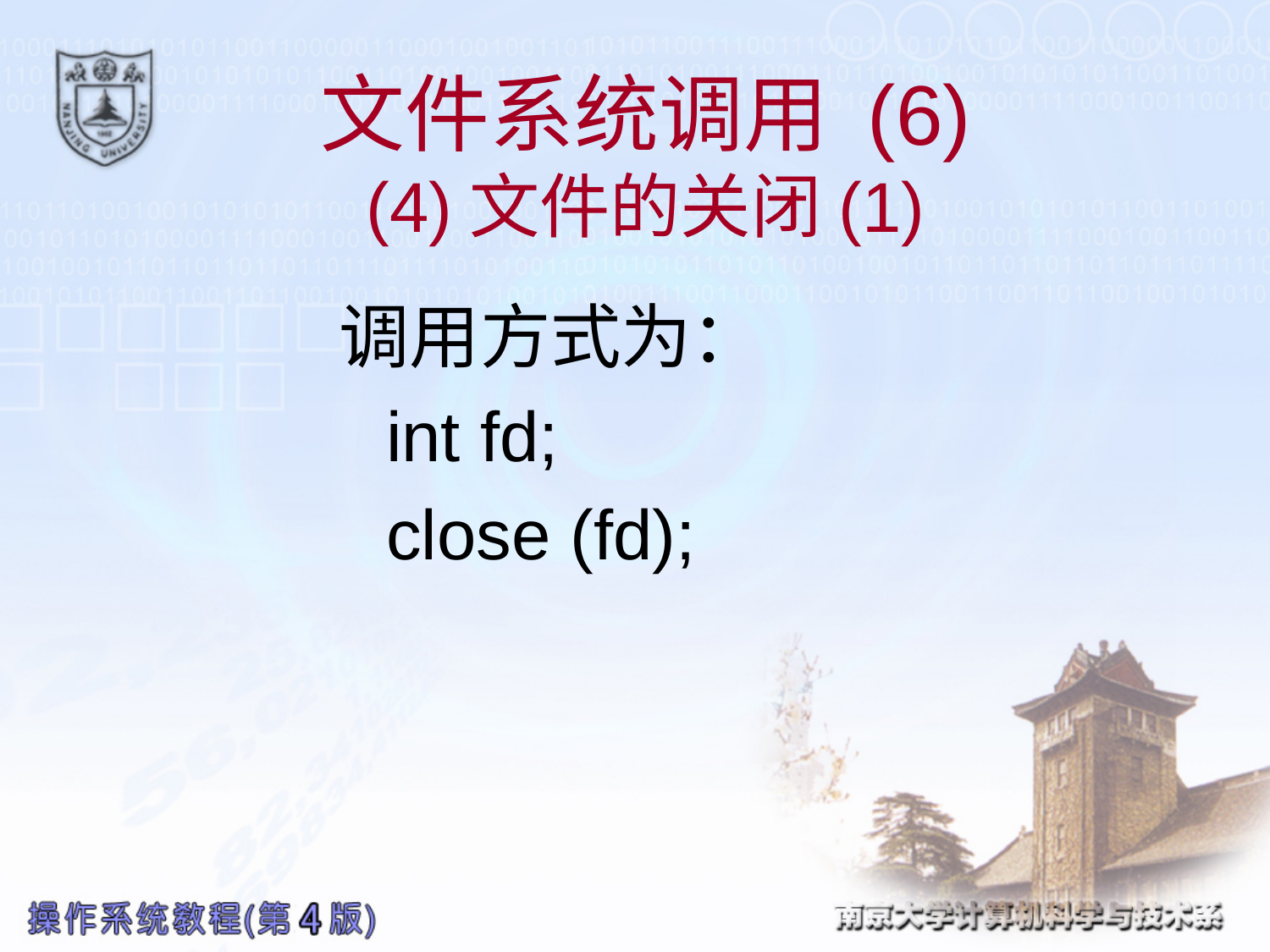

# 文件系统调用 (6) (4)文件的关闭(1)
   调用方式为：
     int fd;
     close (fd);